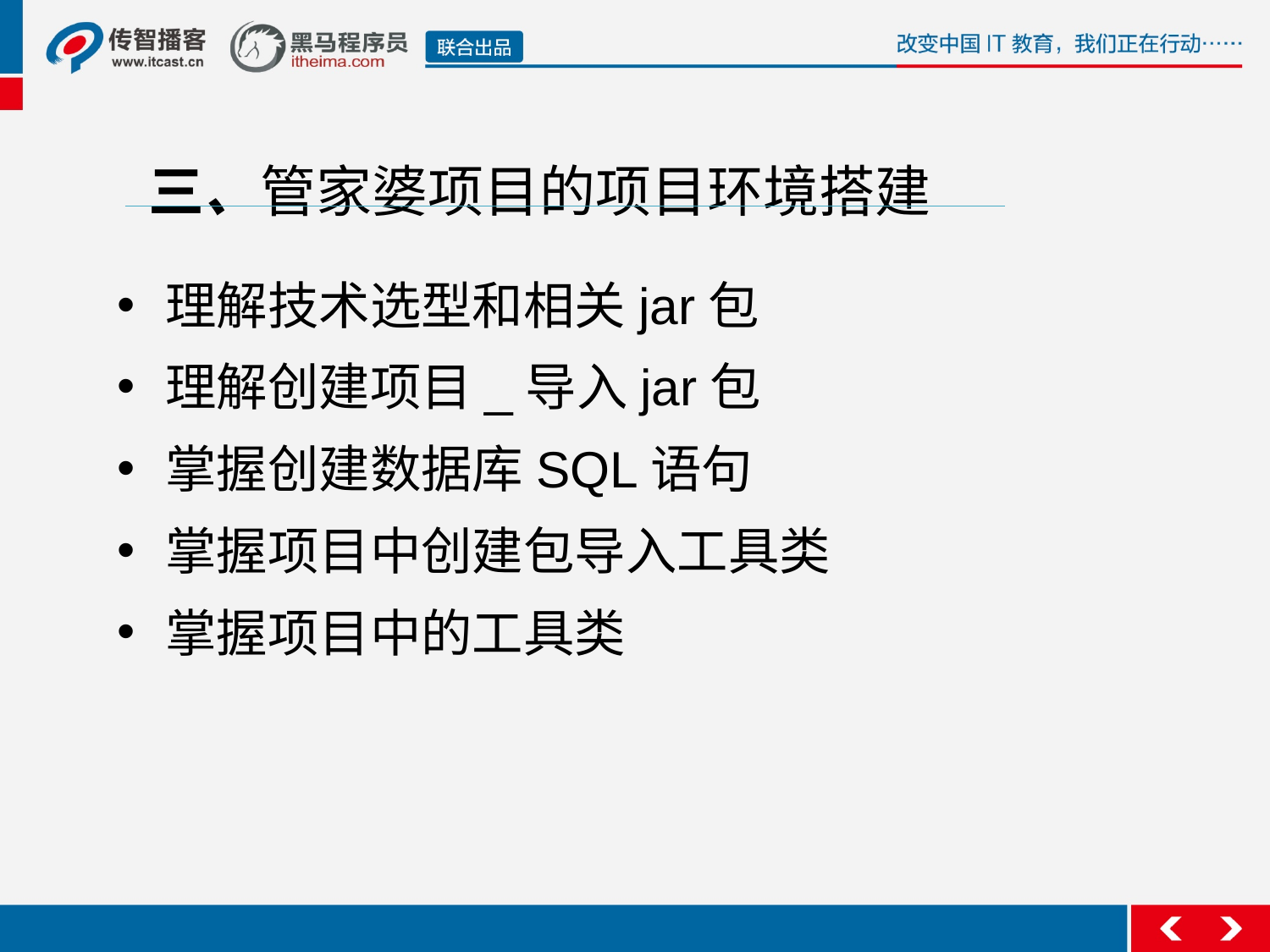

三、管家婆项目的项目环境搭建
理解技术选型和相关jar包
理解创建项目_导入jar包
掌握创建数据库SQL语句
掌握项目中创建包导入工具类
掌握项目中的工具类